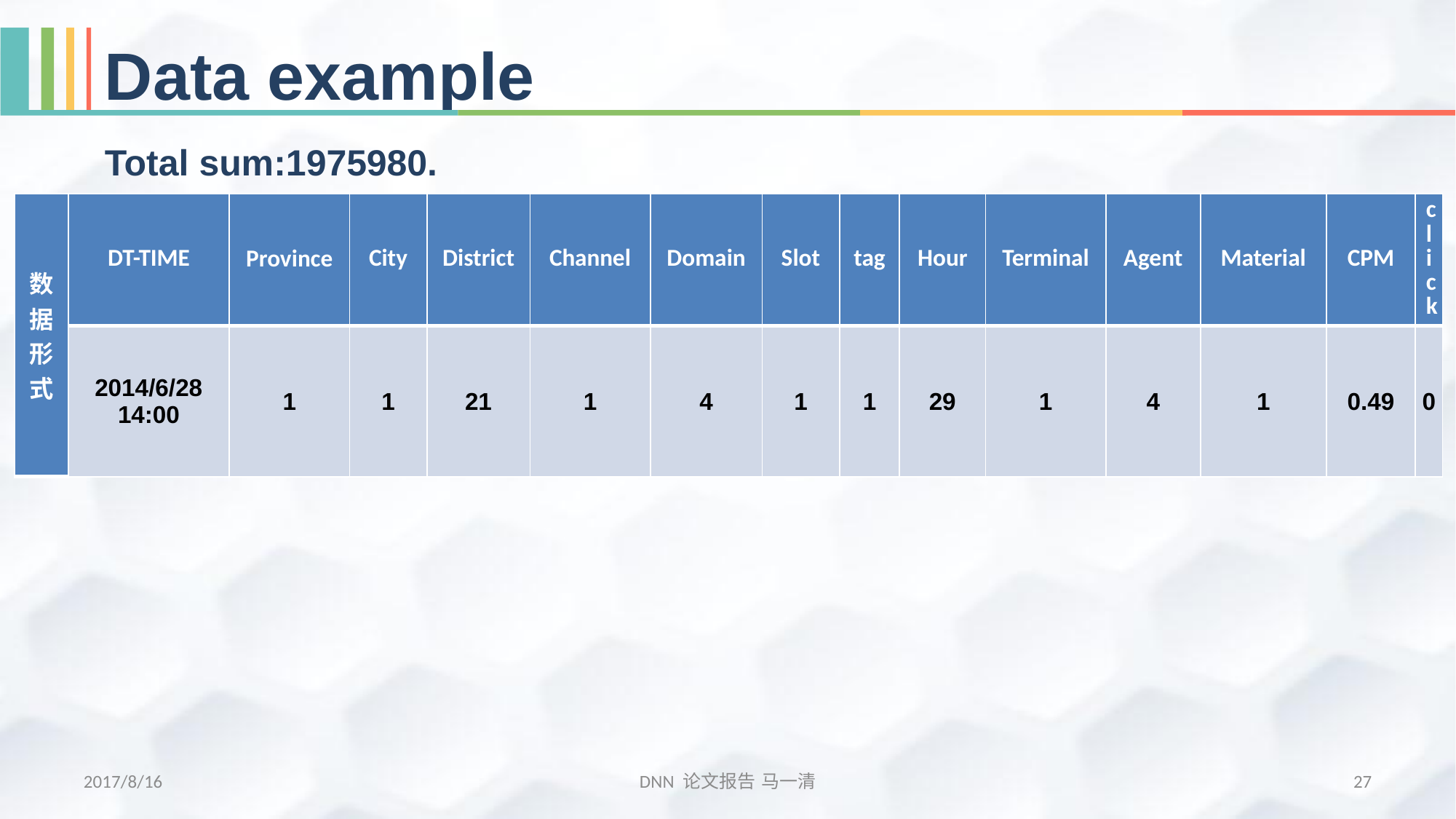

Data example

Total sum:1975980.

| 数据形式 | DT-TIME | Province | City | District | Channel | Domain | Slot | tag | Hour | Terminal | Agent | Material | CPM | click |
| --- | --- | --- | --- | --- | --- | --- | --- | --- | --- | --- | --- | --- | --- | --- |
|  | 2014/6/28 14:00 | 1 | 1 | 21 | 1 | 4 | 1 | 1 | 29 | 1 | 4 | 1 | 0.49 | 0 |
2017/8/16
DNN 论文报告 马一清
27